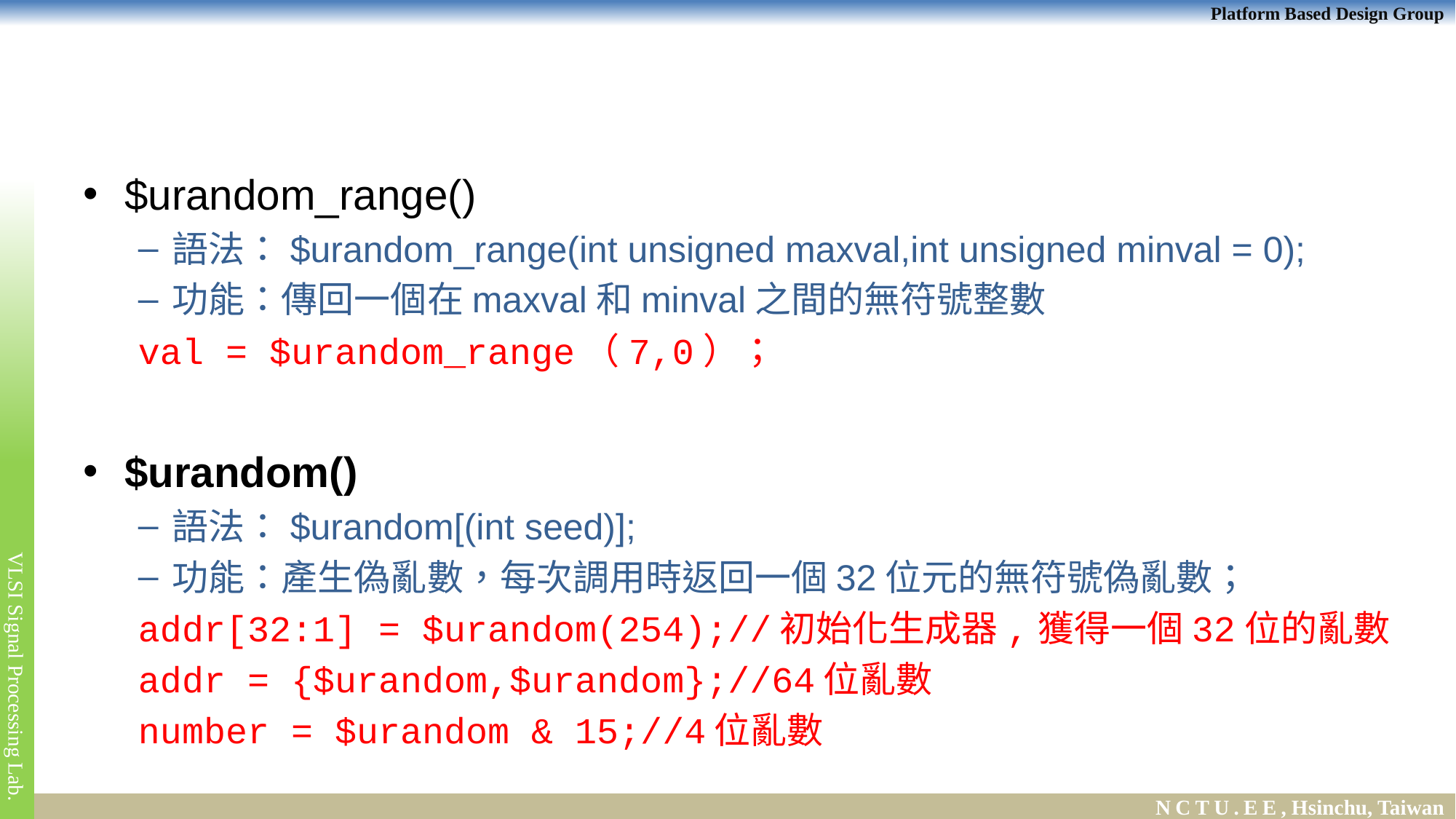

#
$urandom_range()
語法：$urandom_range(int unsigned maxval,int unsigned minval = 0);
功能：傳回一個在maxval和minval之間的無符號整數
val = $urandom_range（7,0）；

$urandom()
語法：$urandom[(int seed)];
功能：產生偽亂數，每次調用時返回一個32位元的無符號偽亂數；
addr[32:1] = $urandom(254);//初始化生成器,獲得一個32位的亂數
addr = {$urandom,$urandom};//64位亂數
number = $urandom & 15;//4位亂數